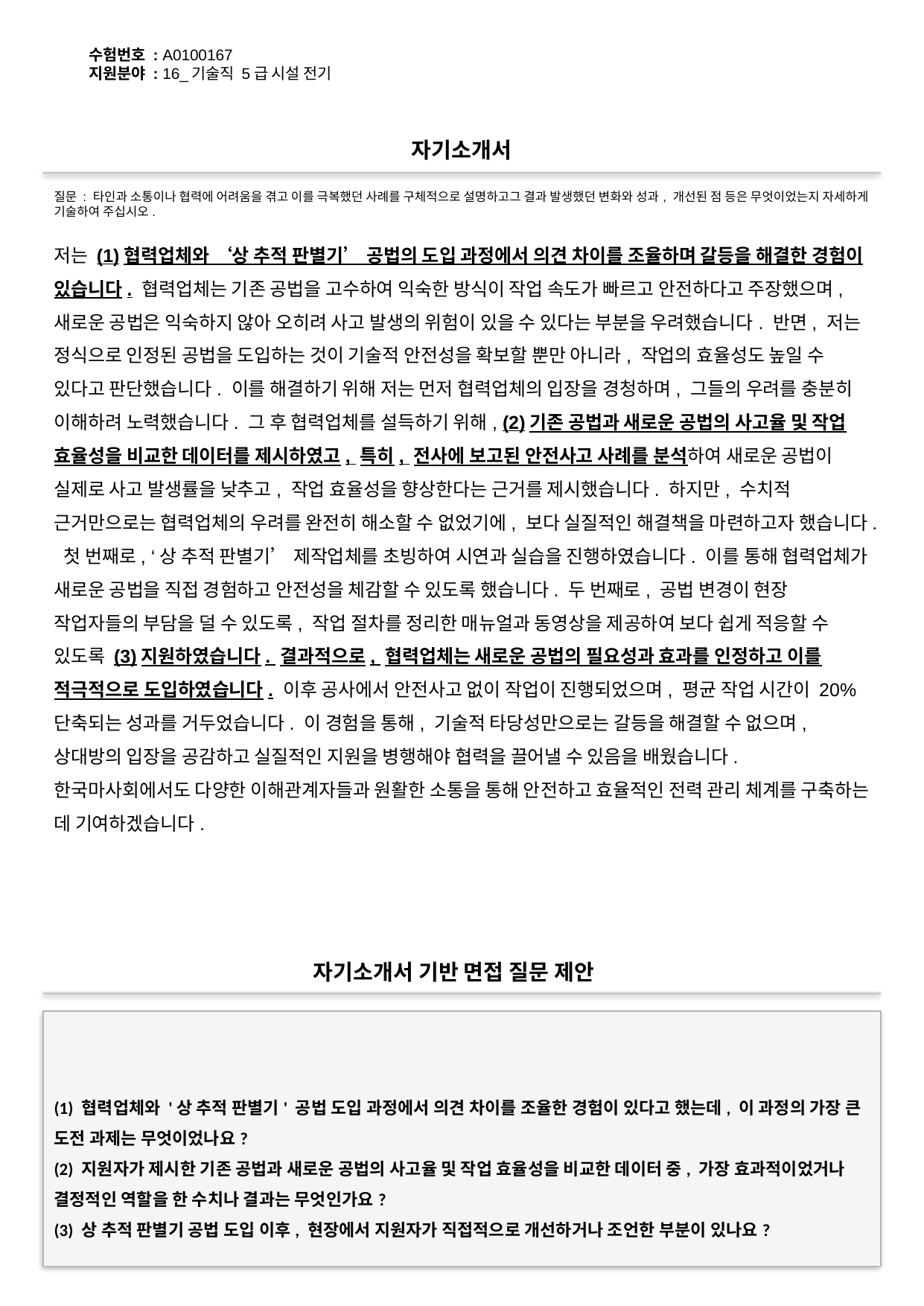

수험번호 : A0100167
지원분야 : 16_기술직 5급 시설 전기
#

자기소개서

질문 : 타인과 소통이나 협력에 어려움을 겪고 이를 극복했던 사례를 구체적으로 설명하고그 결과 발생했던 변화와 성과, 개선된 점 등은 무엇이었는지 자세하게 기술하여 주십시오.

저는 (1)협력업체와 ‘상 추적 판별기’ 공법의 도입 과정에서 의견 차이를 조율하며 갈등을 해결한 경험이 있습니다. 협력업체는 기존 공법을 고수하여 익숙한 방식이 작업 속도가 빠르고 안전하다고 주장했으며, 새로운 공법은 익숙하지 않아 오히려 사고 발생의 위험이 있을 수 있다는 부분을 우려했습니다. 반면, 저는 정식으로 인정된 공법을 도입하는 것이 기술적 안전성을 확보할 뿐만 아니라, 작업의 효율성도 높일 수 있다고 판단했습니다. 이를 해결하기 위해 저는 먼저 협력업체의 입장을 경청하며, 그들의 우려를 충분히 이해하려 노력했습니다. 그 후 협력업체를 설득하기 위해, (2)기존 공법과 새로운 공법의 사고율 및 작업 효율성을 비교한 데이터를 제시하였고, 특히, 전사에 보고된 안전사고 사례를 분석하여 새로운 공법이 실제로 사고 발생률을 낮추고, 작업 효율성을 향상한다는 근거를 제시했습니다. 하지만, 수치적 근거만으로는 협력업체의 우려를 완전히 해소할 수 없었기에, 보다 실질적인 해결책을 마련하고자 했습니다. 첫 번째로, ‘상 추적 판별기’ 제작업체를 초빙하여 시연과 실습을 진행하였습니다. 이를 통해 협력업체가 새로운 공법을 직접 경험하고 안전성을 체감할 수 있도록 했습니다. 두 번째로, 공법 변경이 현장 작업자들의 부담을 덜 수 있도록, 작업 절차를 정리한 매뉴얼과 동영상을 제공하여 보다 쉽게 적응할 수 있도록 (3)지원하였습니다. 결과적으로, 협력업체는 새로운 공법의 필요성과 효과를 인정하고 이를 적극적으로 도입하였습니다. 이후 공사에서 안전사고 없이 작업이 진행되었으며, 평균 작업 시간이 20% 단축되는 성과를 거두었습니다. 이 경험을 통해, 기술적 타당성만으로는 갈등을 해결할 수 없으며, 상대방의 입장을 공감하고 실질적인 지원을 병행해야 협력을 끌어낼 수 있음을 배웠습니다. 한국마사회에서도 다양한 이해관계자들과 원활한 소통을 통해 안전하고 효율적인 전력 관리 체계를 구축하는 데 기여하겠습니다.

자기소개서 기반 면접 질문 제안

(1) 협력업체와 '상 추적 판별기' 공법 도입 과정에서 의견 차이를 조율한 경험이 있다고 했는데, 이 과정의 가장 큰 도전 과제는 무엇이었나요?
(2) 지원자가 제시한 기존 공법과 새로운 공법의 사고율 및 작업 효율성을 비교한 데이터 중, 가장 효과적이었거나 결정적인 역할을 한 수치나 결과는 무엇인가요?
(3) 상 추적 판별기 공법 도입 이후, 현장에서 지원자가 직접적으로 개선하거나 조언한 부분이 있나요?